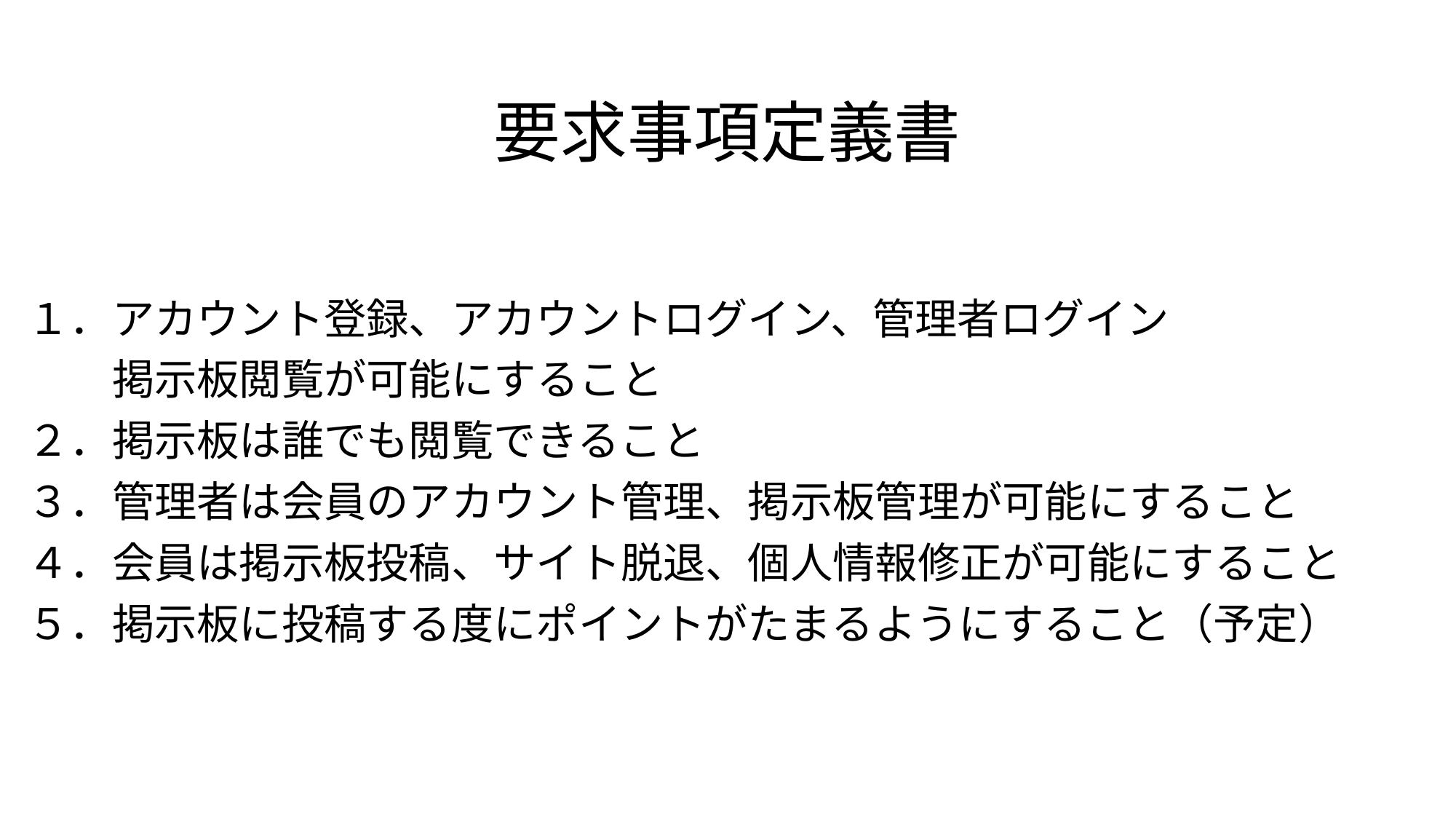

# 要求事項定義書
１．アカウント登録、アカウントログイン、管理者ログイン
　　掲示板閲覧が可能にすること
２．掲示板は誰でも閲覧できること
３．管理者は会員のアカウント管理、掲示板管理が可能にすること
４．会員は掲示板投稿、サイト脱退、個人情報修正が可能にすること
５．掲示板に投稿する度にポイントがたまるようにすること（予定）